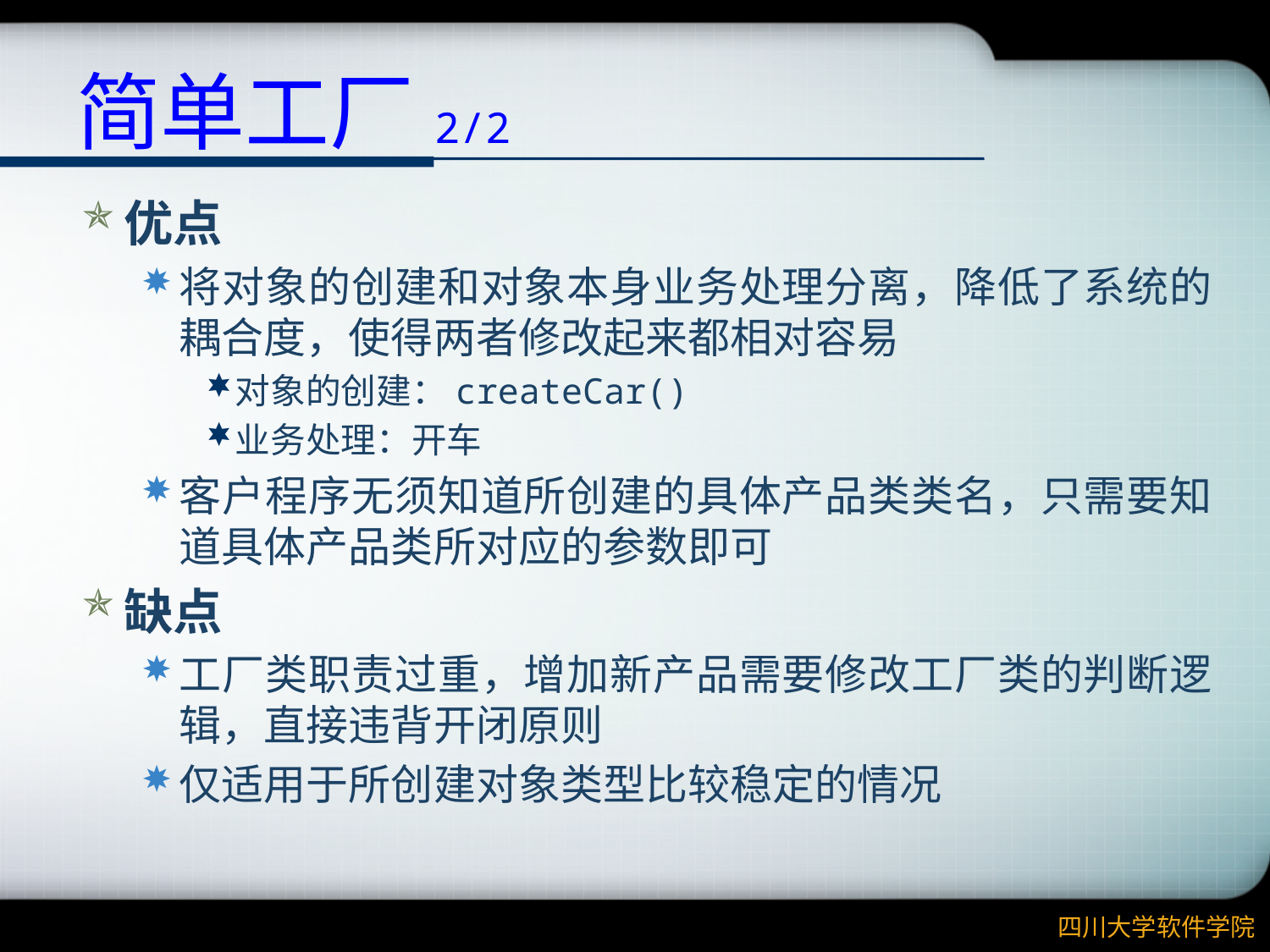

# 简单工厂 2/2
优点
将对象的创建和对象本身业务处理分离，降低了系统的耦合度，使得两者修改起来都相对容易
对象的创建：createCar()
业务处理：开车
客户程序无须知道所创建的具体产品类类名，只需要知道具体产品类所对应的参数即可
缺点
工厂类职责过重，增加新产品需要修改工厂类的判断逻辑，直接违背开闭原则
仅适用于所创建对象类型比较稳定的情况